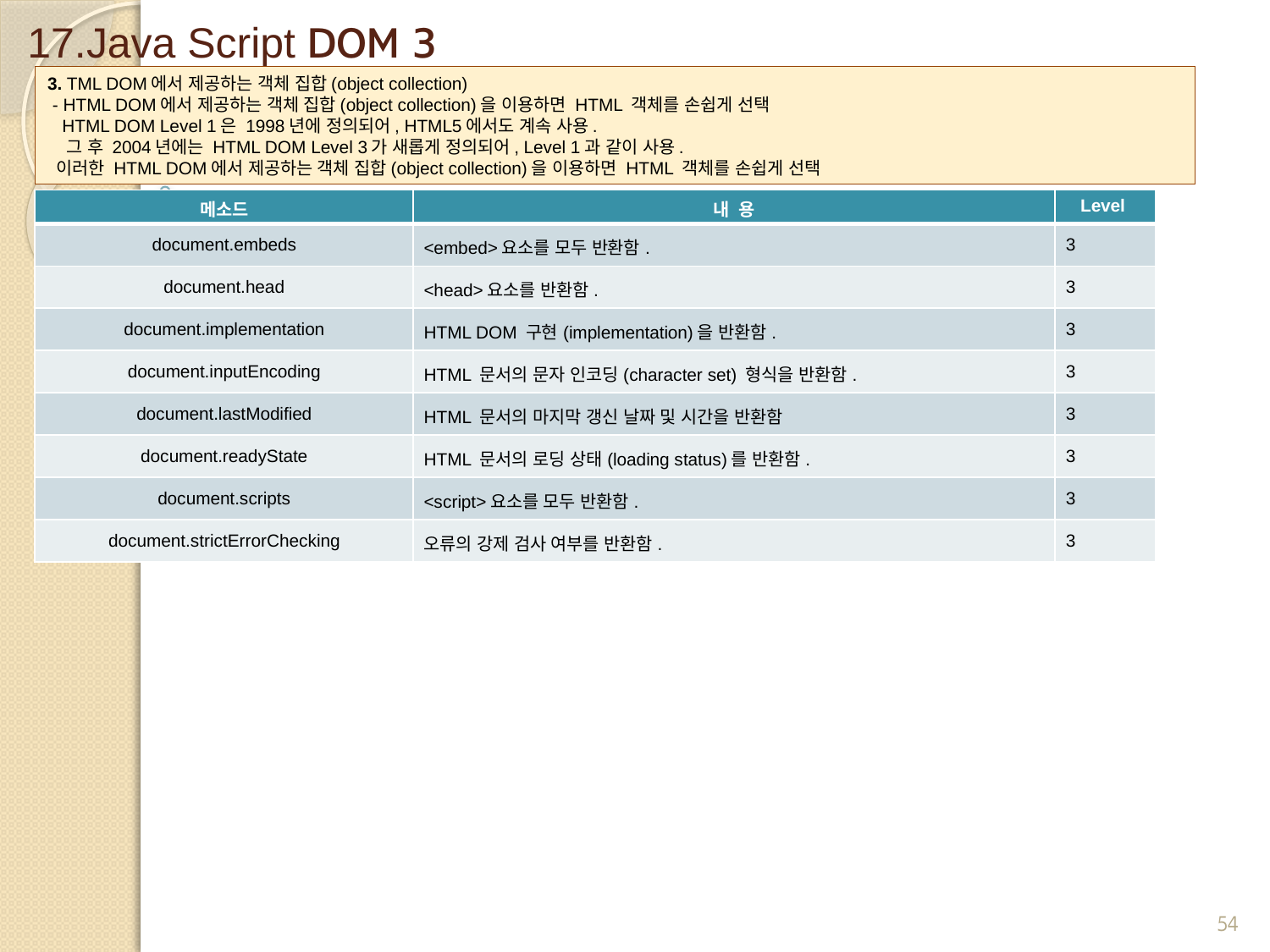

# 17.Java Script DOM 3
3. TML DOM에서 제공하는 객체 집합(object collection)
 - HTML DOM에서 제공하는 객체 집합(object collection)을 이용하면 HTML 객체를 손쉽게 선택
   HTML DOM Level 1은 1998년에 정의되어, HTML5에서도 계속 사용.
   그 후 2004년에는 HTML DOM Level 3가 새롭게 정의되어, Level 1과 같이 사용.
 이러한 HTML DOM에서 제공하는 객체 집합(object collection)을 이용하면 HTML 객체를 손쉽게 선택
| 메소드 | 내 용 | Level |
| --- | --- | --- |
| document.embeds | <embed>요소를 모두 반환함. | 3 |
| document.head | <head>요소를 반환함. | 3 |
| document.implementation | HTML DOM 구현(implementation)을 반환함. | 3 |
| document.inputEncoding | HTML 문서의 문자 인코딩(character set) 형식을 반환함. | 3 |
| document.lastModified | HTML 문서의 마지막 갱신 날짜 및 시간을 반환함 | 3 |
| document.readyState | HTML 문서의 로딩 상태(loading status)를 반환함. | 3 |
| document.scripts | <script>요소를 모두 반환함. | 3 |
| document.strictErrorChecking | 오류의 강제 검사 여부를 반환함. | 3 |
54